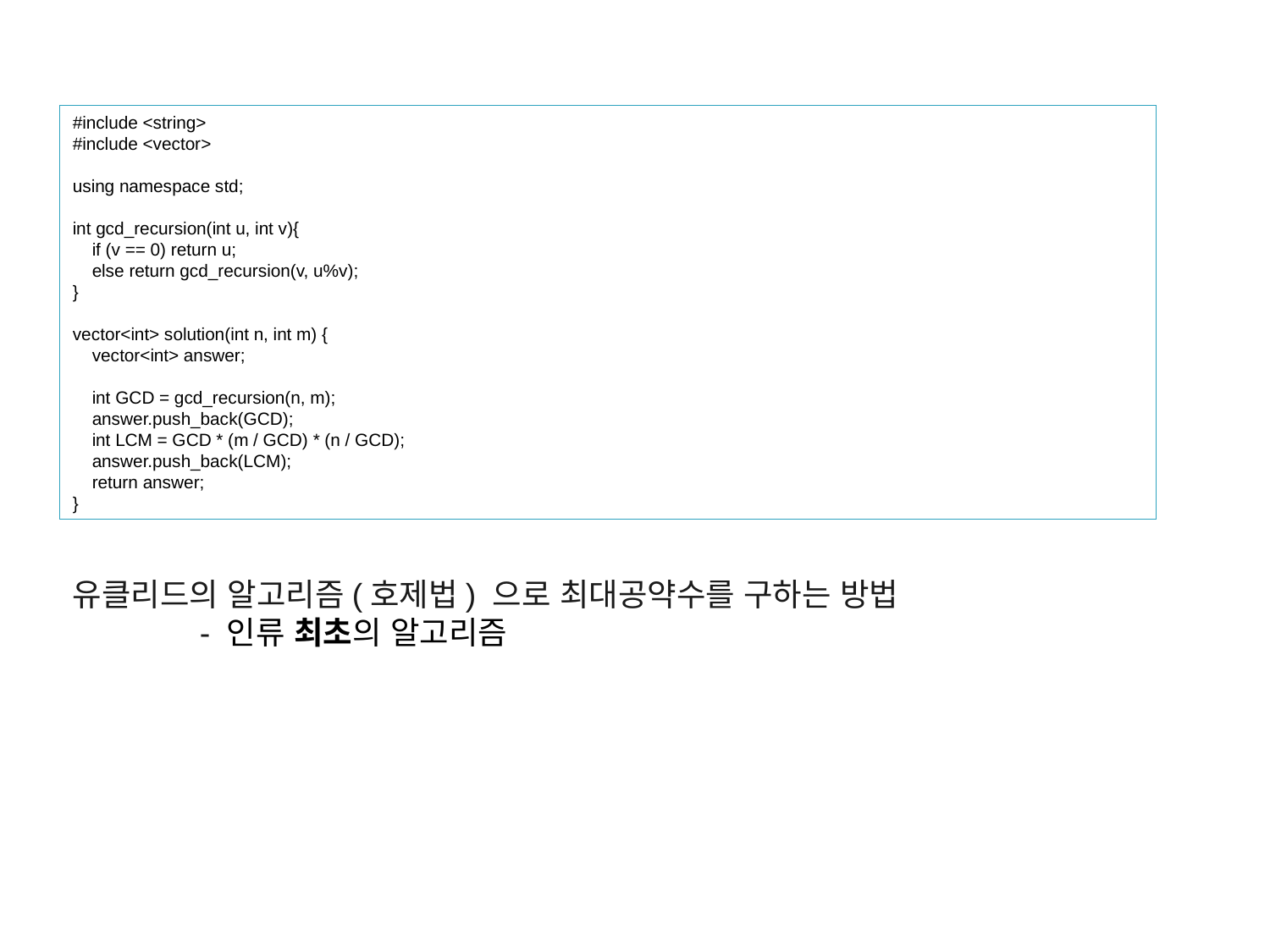

#include <string>
#include <vector>

using namespace std;

int gcd_recursion(int u, int v){
    if (v == 0) return u;
    else return gcd_recursion(v, u%v);
}

vector<int> solution(int n, int m) {
    vector<int> answer;

    int GCD = gcd_recursion(n, m);
    answer.push_back(GCD);
    int LCM = GCD * (m / GCD) * (n / GCD);
    answer.push_back(LCM);
    return answer;
}
유클리드의 알고리즘(호제법) 으로 최대공약수를 구하는 방법
	- 인류 최초의 알고리즘